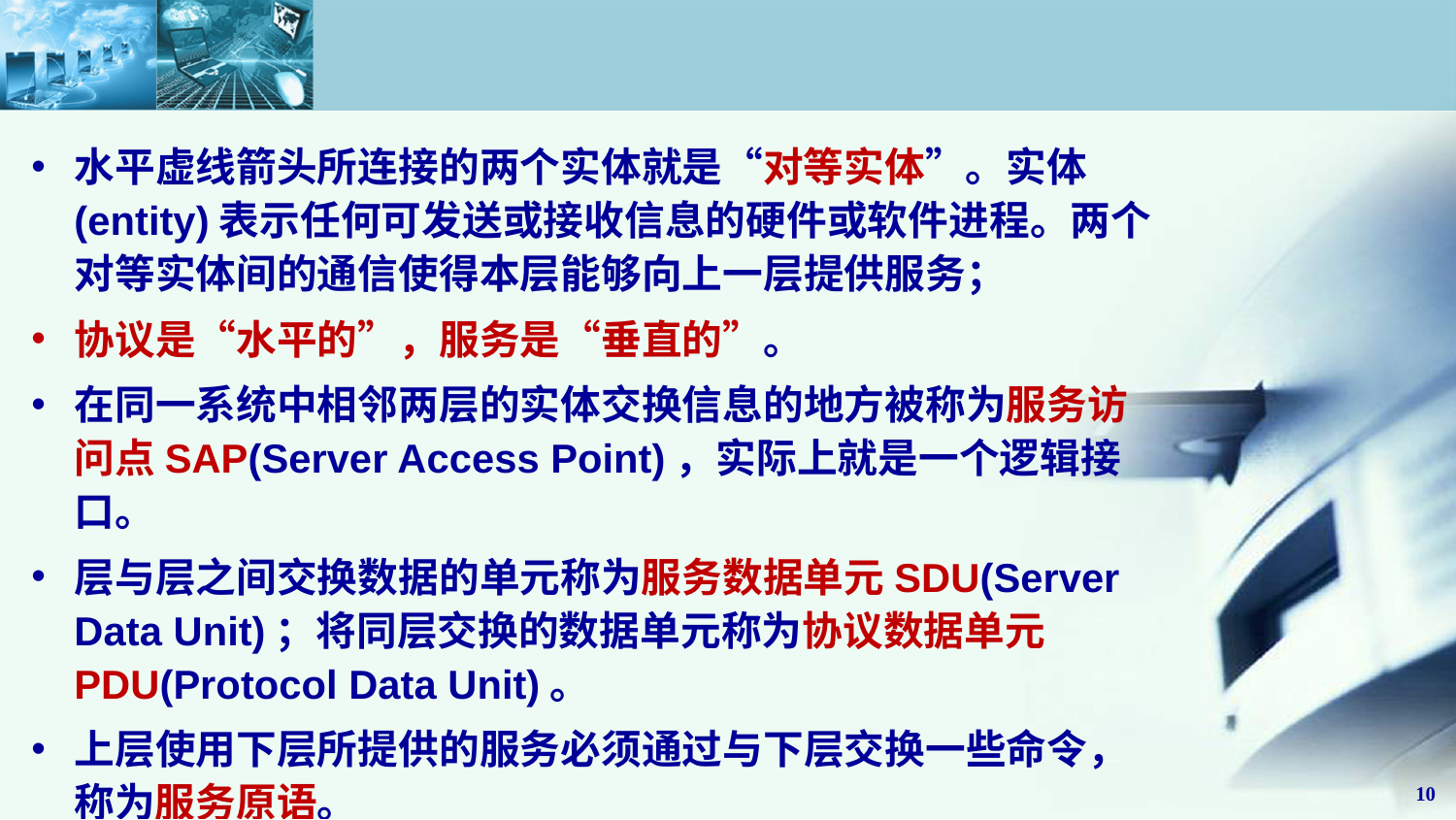

水平虚线箭头所连接的两个实体就是“对等实体”。实体(entity)表示任何可发送或接收信息的硬件或软件进程。两个对等实体间的通信使得本层能够向上一层提供服务；
协议是“水平的”，服务是“垂直的”。
在同一系统中相邻两层的实体交换信息的地方被称为服务访问点SAP(Server Access Point)，实际上就是一个逻辑接口。
层与层之间交换数据的单元称为服务数据单元SDU(Server Data Unit)；将同层交换的数据单元称为协议数据单元PDU(Protocol Data Unit)。
上层使用下层所提供的服务必须通过与下层交换一些命令，称为服务原语。
10